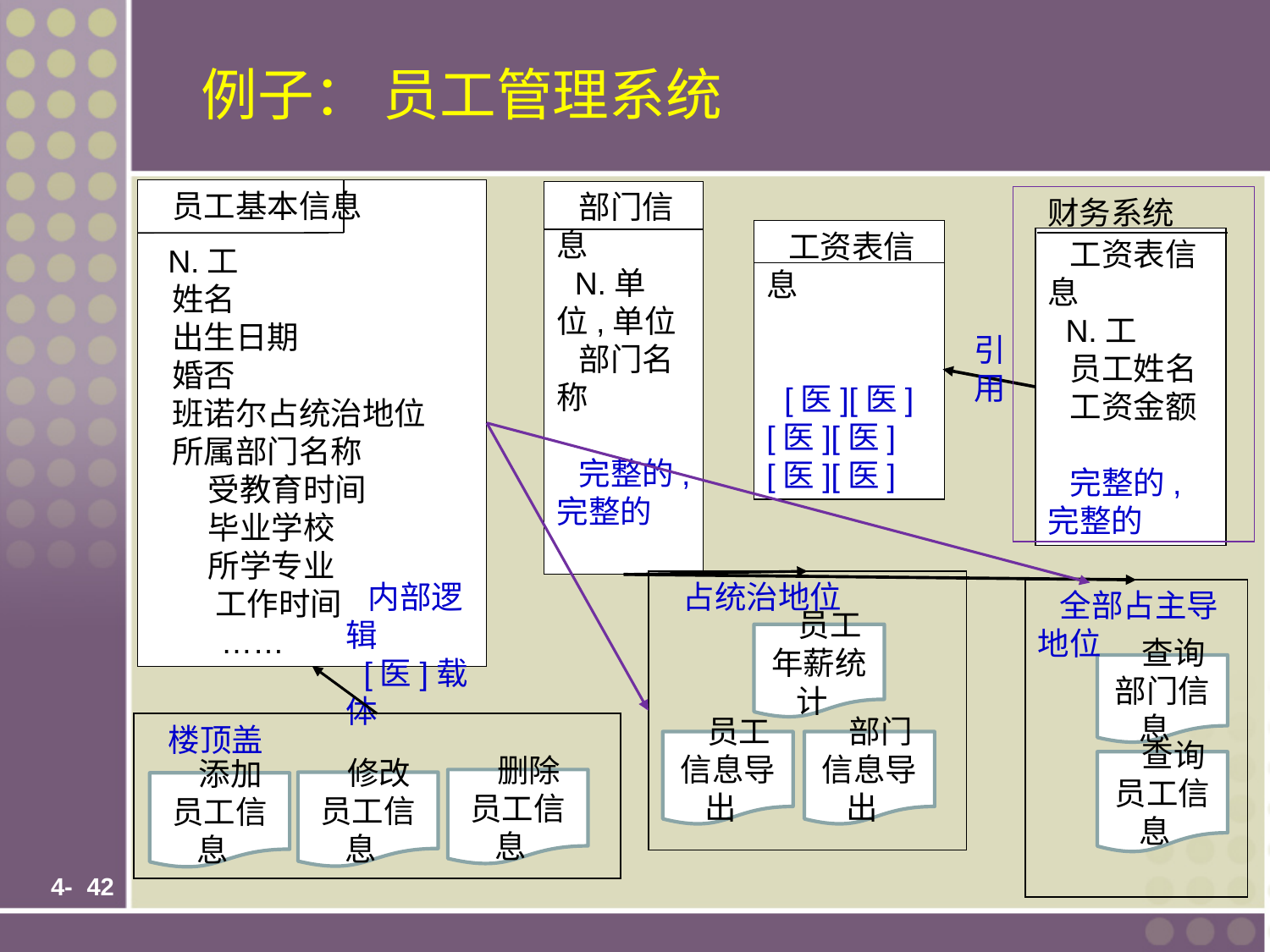

例子： 员工管理系统
  员工基本信息

  N.工
  姓名
  出生日期
  婚否
  班诺尔占统治地位
  所属部门名称
       受教育时间
       毕业学校
       所学专业
        工作时间
        ……
  部门信息
  N.单位,单位
  部门名称

  完整的,完整的
  财务系统

  工资表信息

  [医][医][医][医][医][医]
  工资表信息
  N.工
  员工姓名
  工资金额

  完整的,完整的
  引用
  内部逻辑
  [医]载体
  占统治地位

  全部占主导地位

  员工年薪统计
  查询部门信息
  楼顶盖

  员工信息导出
  部门信息导出
  查询员工信息
  删除员工信息
  修改员工信息
  添加员工信息
  4-  42